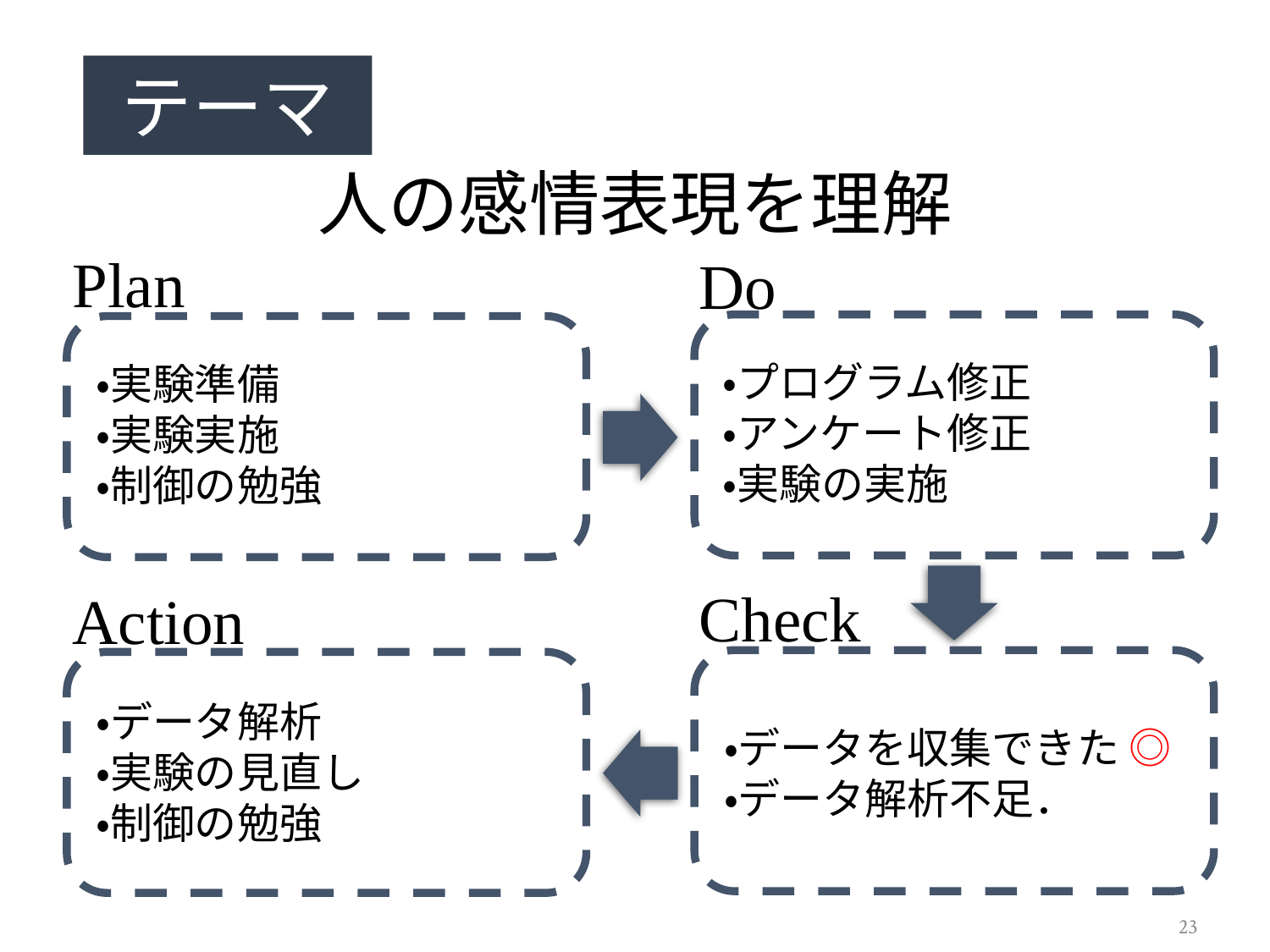

テーマ
人の感情表現を理解
Plan
20211112_akashi.pptx20211112_akashi.pptx
Do
20211112_akashi.pptx20211112_akashi.pptx
・プログラム修正
・アンケート修正
・実験の実施
・実験準備
・実験実施
・制御の勉強

Check
Action
20211112_akashi.pptx20211112_akashi.pptx

・データ解析
・実験の見直し
・制御の勉強
・データを収集できた ◎
・データ解析不足．

23